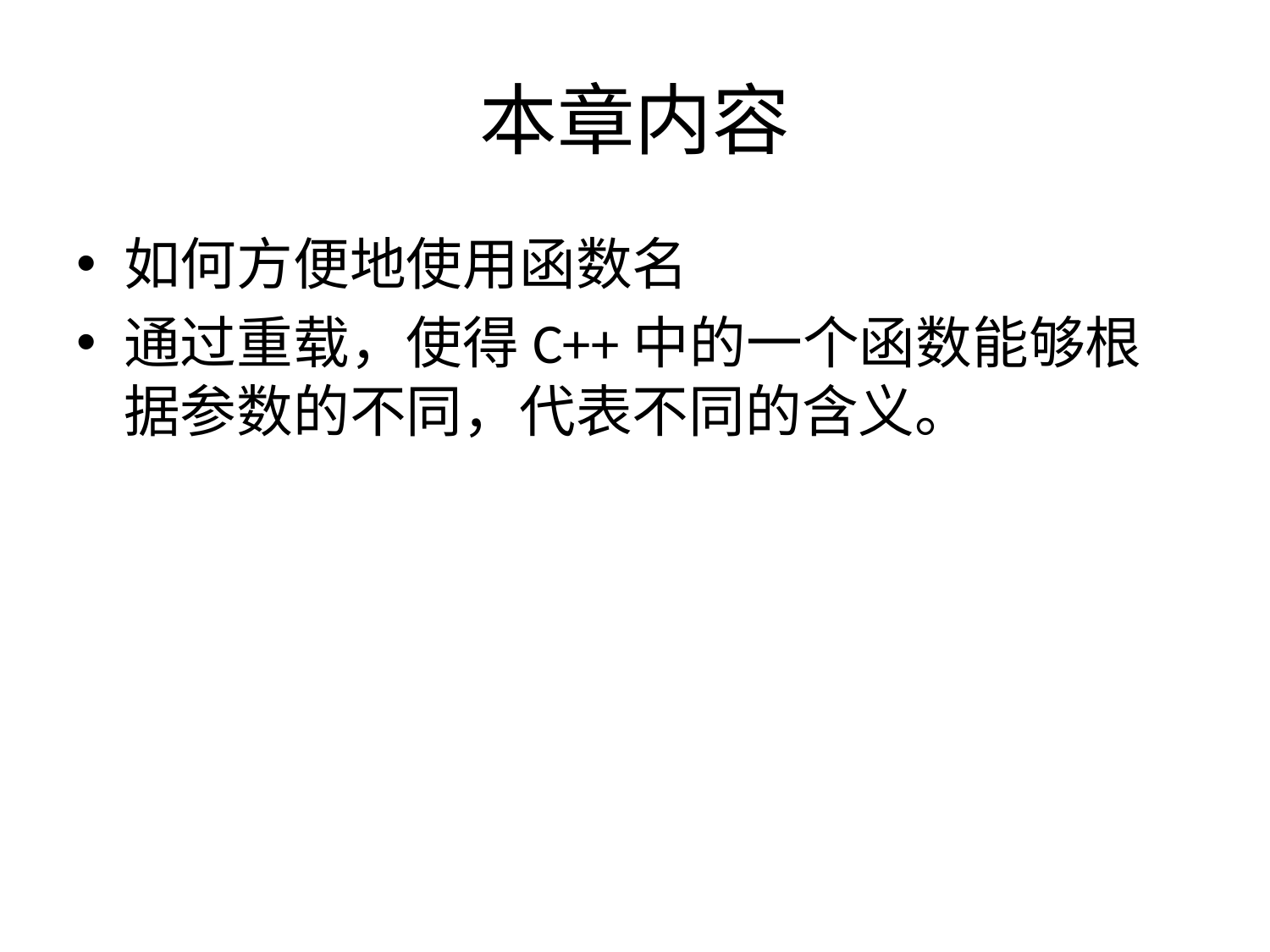

# 本章内容
如何方便地使用函数名
通过重载，使得C++中的一个函数能够根据参数的不同，代表不同的含义。